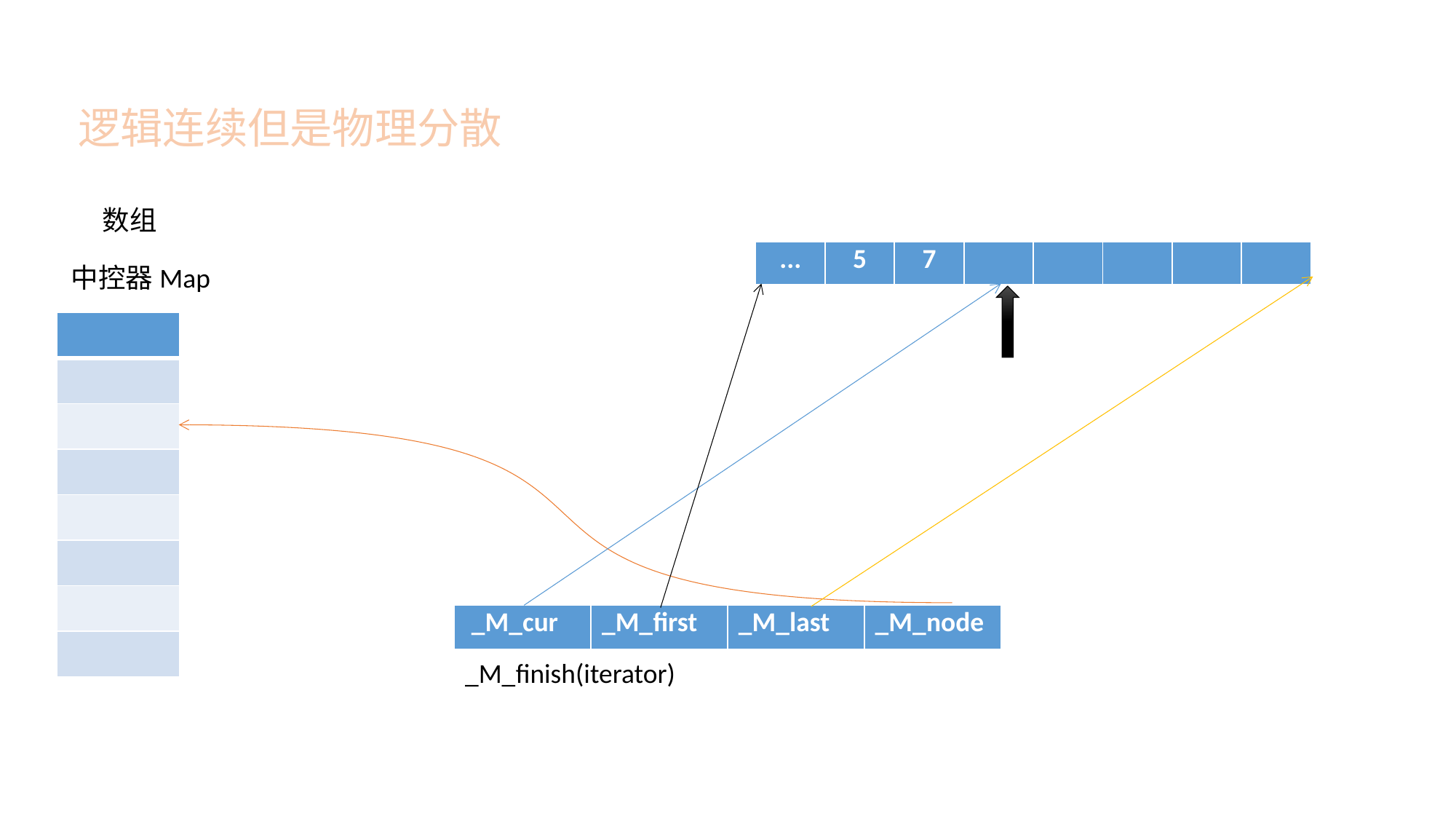

逻辑连续但是物理分散
    数组
| ... | 5 | 7 |  |  |  |  |  |
| --- | --- | --- | --- | --- | --- | --- | --- |
中控器Map

|  |
| --- |
|  |
|  |
|  |
|  |
|  |
|  |
|  |
| \_M\_cur | \_M\_first | \_M\_last | \_M\_node |
| --- | --- | --- | --- |
_M_finish(iterator)